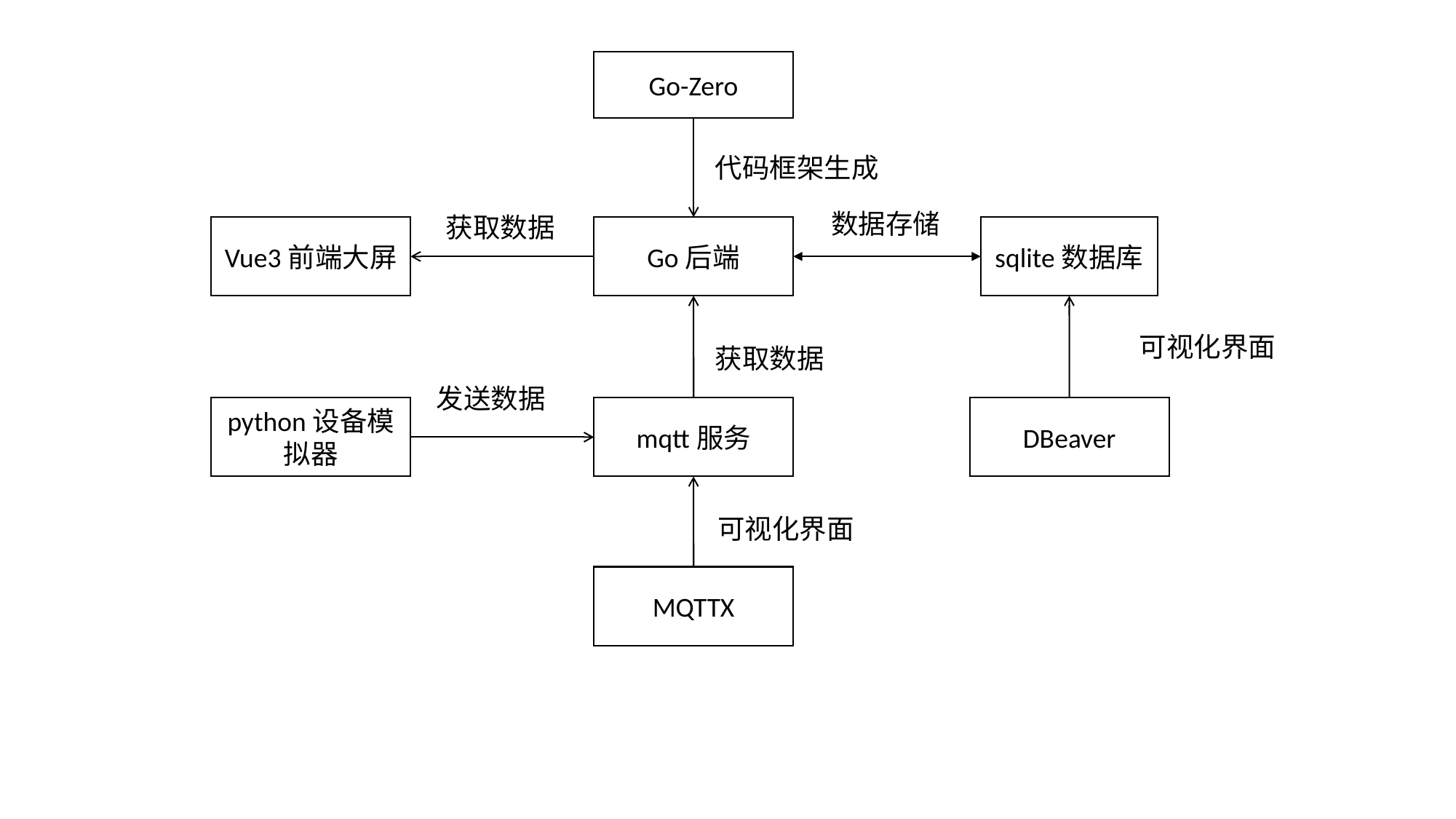

Go-Zero
代码框架生成
数据存储
获取数据
Vue3前端大屏
Go后端
sqlite数据库
可视化界面
获取数据
发送数据
DBeaver
python设备模拟器
mqtt服务
可视化界面
MQTTX